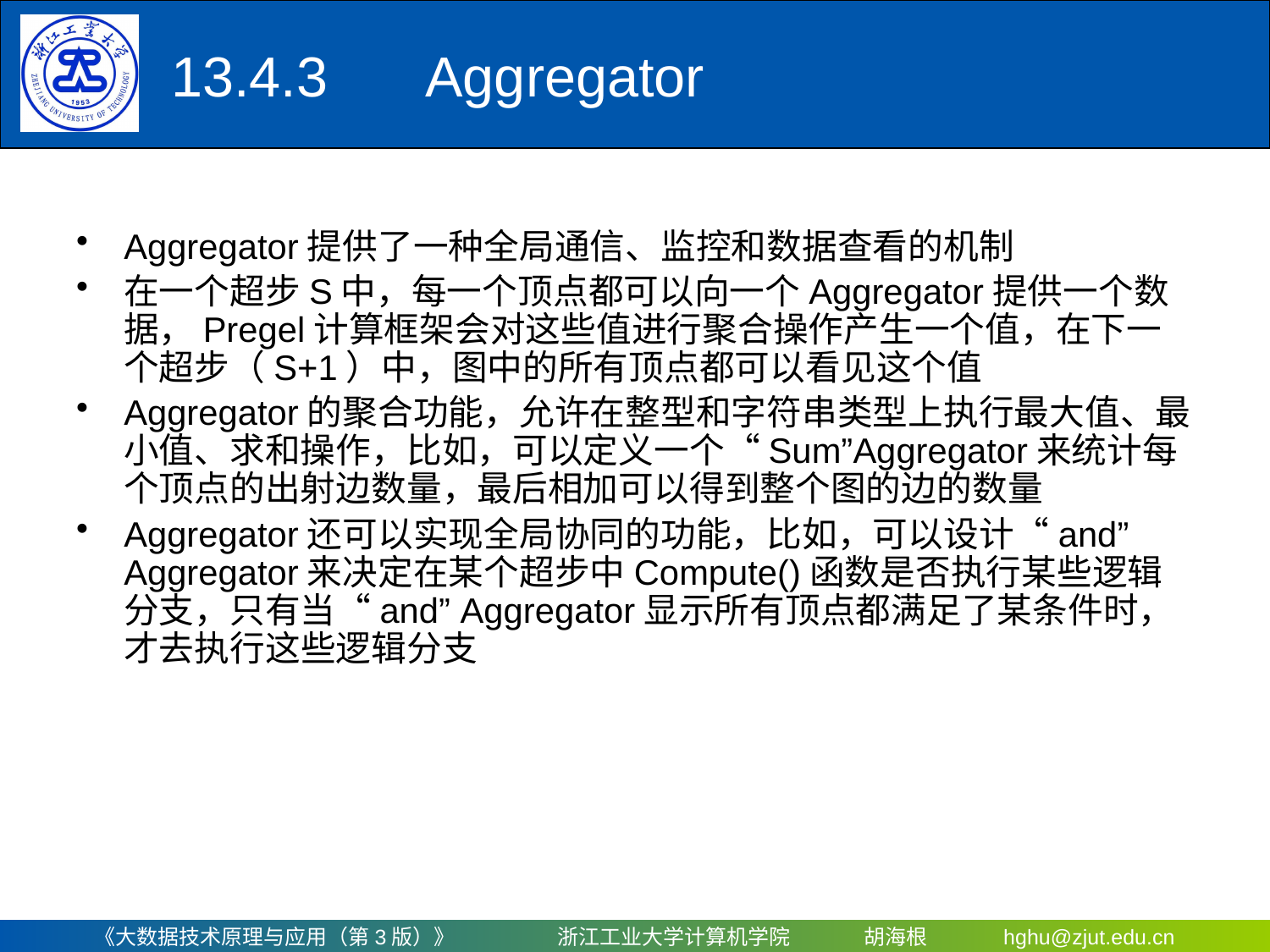

# 13.4.3	Aggregator
Aggregator提供了一种全局通信、监控和数据查看的机制
在一个超步S中，每一个顶点都可以向一个Aggregator提供一个数据，Pregel计算框架会对这些值进行聚合操作产生一个值，在下一个超步（S+1）中，图中的所有顶点都可以看见这个值
Aggregator的聚合功能，允许在整型和字符串类型上执行最大值、最小值、求和操作，比如，可以定义一个“Sum”Aggregator来统计每个顶点的出射边数量，最后相加可以得到整个图的边的数量
Aggregator还可以实现全局协同的功能，比如，可以设计“and” Aggregator来决定在某个超步中Compute()函数是否执行某些逻辑分支，只有当“and” Aggregator显示所有顶点都满足了某条件时，才去执行这些逻辑分支